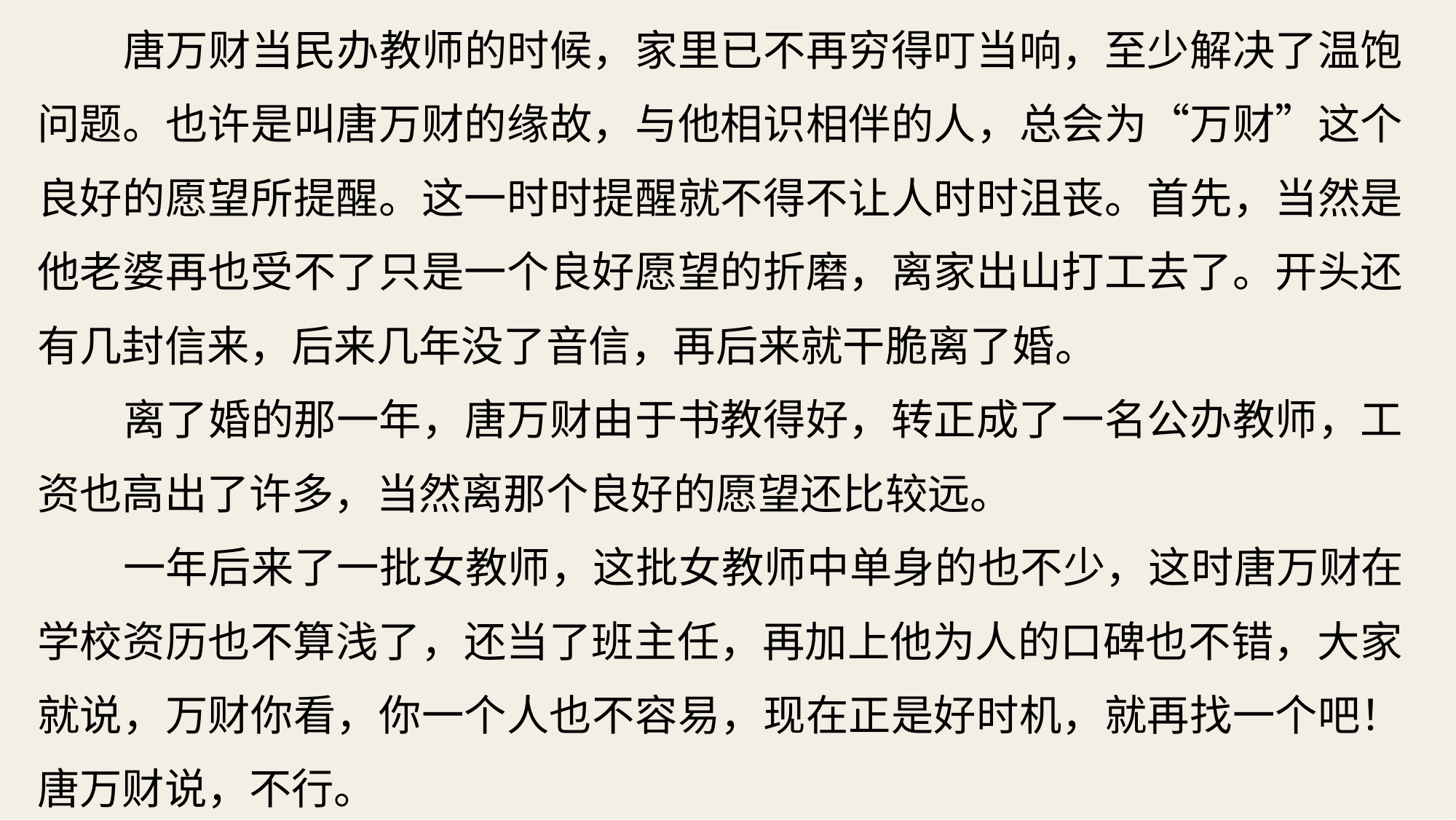

唐万财当民办教师的时候，家里已不再穷得叮当响，至少解决了温饱问题。也许是叫唐万财的缘故，与他相识相伴的人，总会为“万财”这个良好的愿望所提醒。这一时时提醒就不得不让人时时沮丧。首先，当然是他老婆再也受不了只是一个良好愿望的折磨，离家出山打工去了。开头还有几封信来，后来几年没了音信，再后来就干脆离了婚。
离了婚的那一年，唐万财由于书教得好，转正成了一名公办教师，工资也高出了许多，当然离那个良好的愿望还比较远。
一年后来了一批女教师，这批女教师中单身的也不少，这时唐万财在学校资历也不算浅了，还当了班主任，再加上他为人的口碑也不错，大家就说，万财你看，你一个人也不容易，现在正是好时机，就再找一个吧！唐万财说，不行。